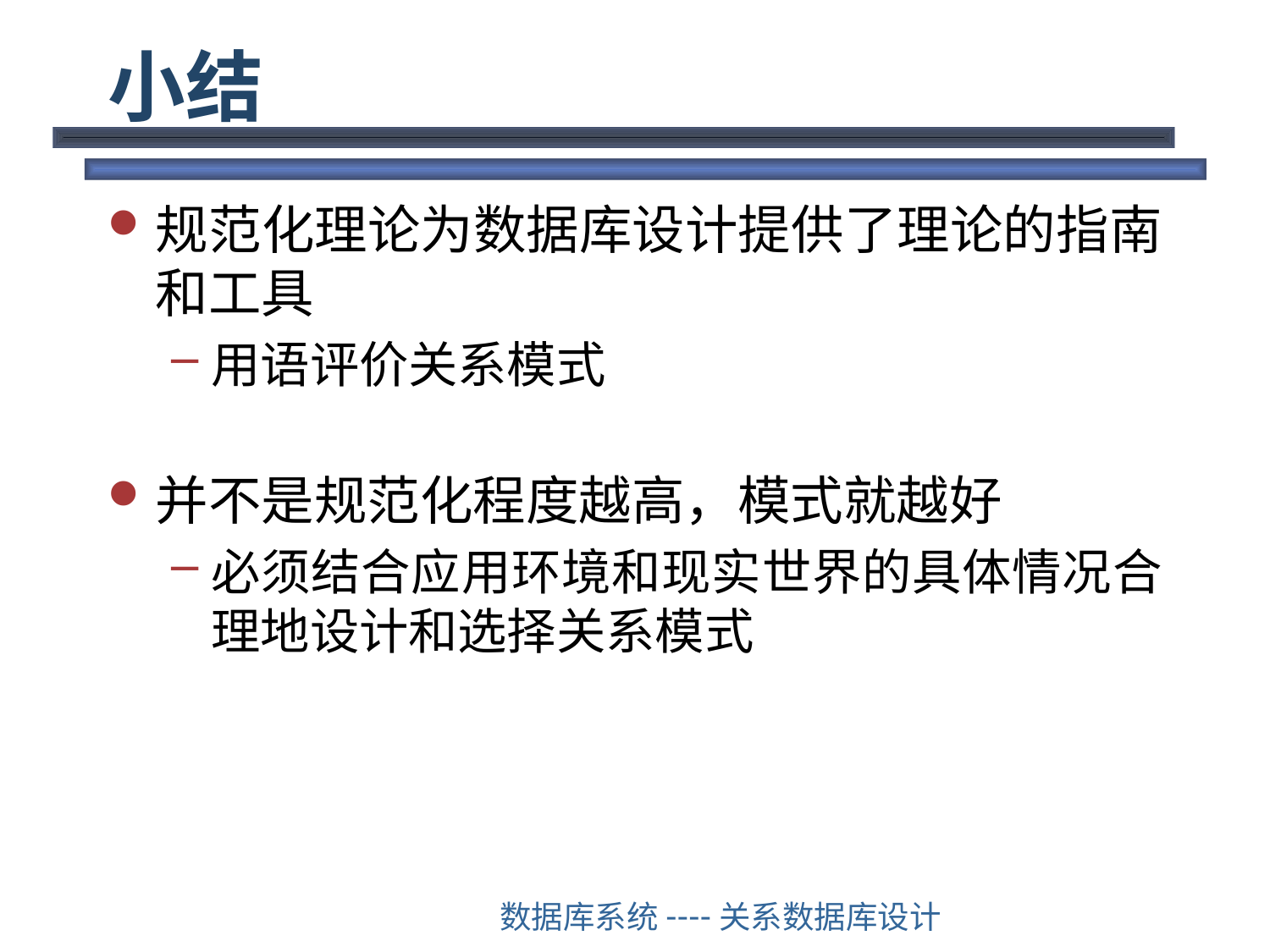

# 小结
规范化理论为数据库设计提供了理论的指南和工具
用语评价关系模式

并不是规范化程度越高，模式就越好
必须结合应用环境和现实世界的具体情况合理地设计和选择关系模式

数据库系统----关系数据库设计